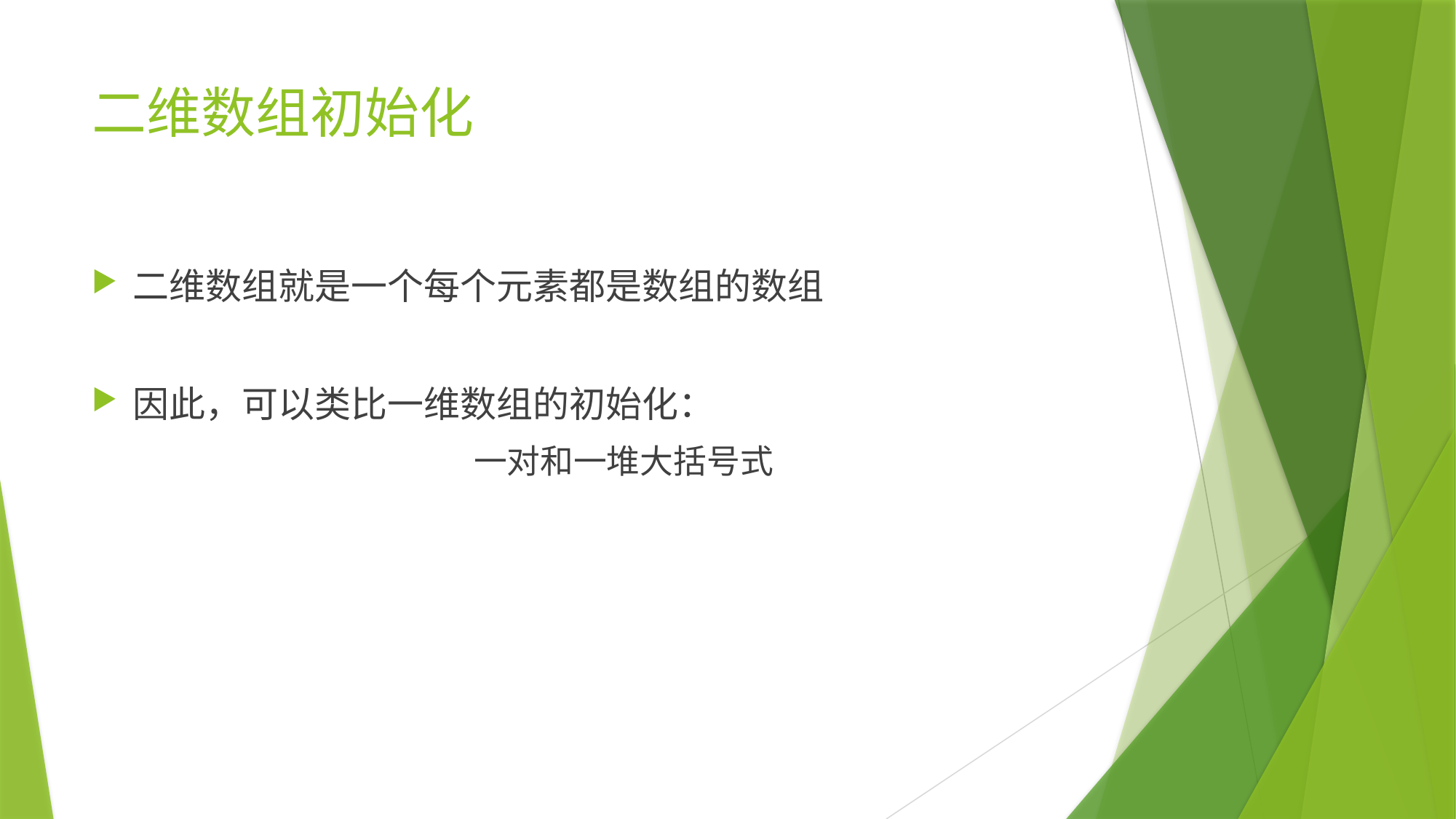

# 二维数组初始化
二维数组就是一个每个元素都是数组的数组

因此，可以类比一维数组的初始化：
			一对和一堆大括号式